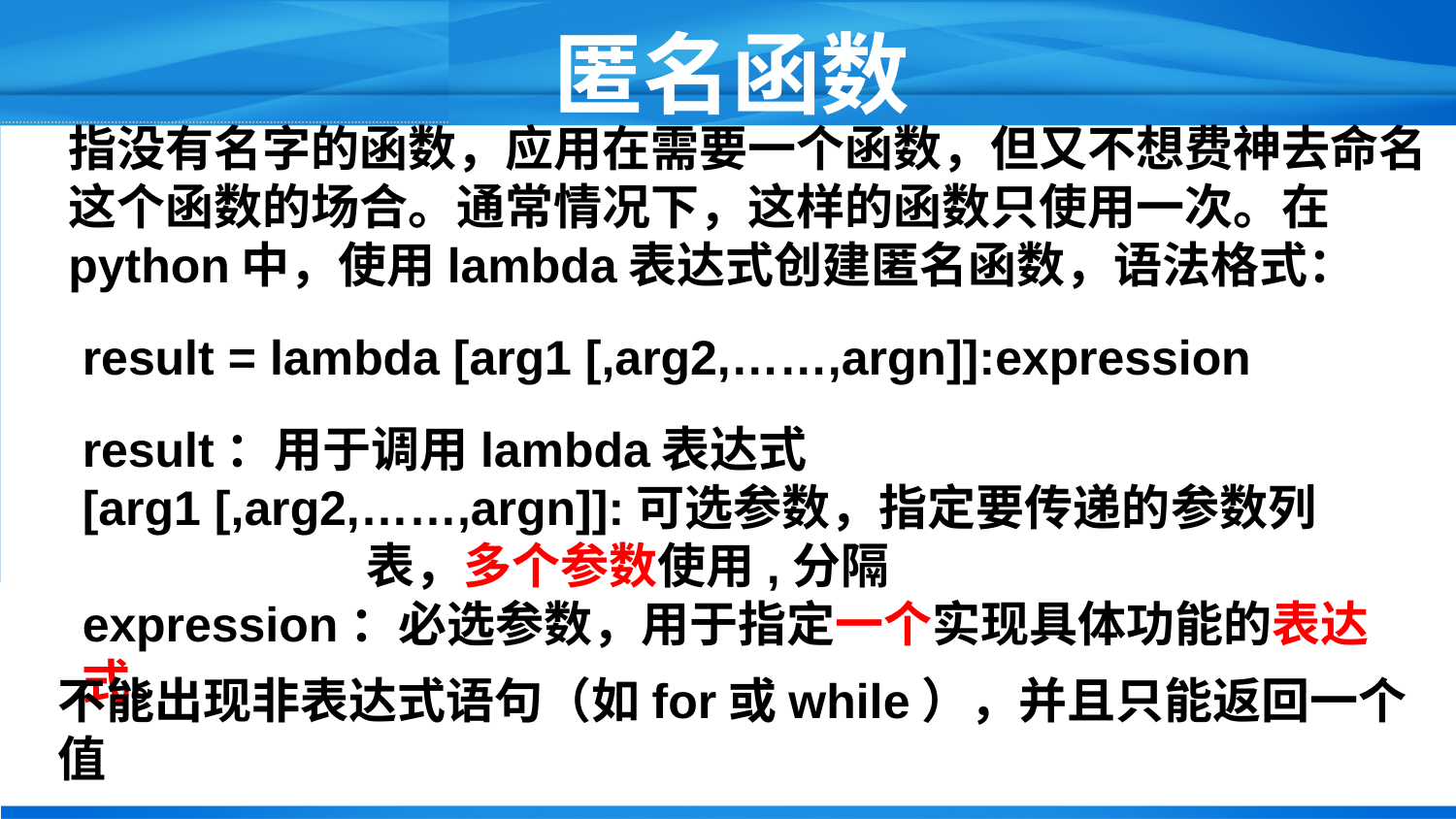

# 匿名函数
指没有名字的函数，应用在需要一个函数，但又不想费神去命名这个函数的场合。通常情况下，这样的函数只使用一次。在python中，使用lambda表达式创建匿名函数，语法格式：
result = lambda [arg1 [,arg2,……,argn]]:expression
result：用于调用lambda表达式
[arg1 [,arg2,……,argn]]:可选参数，指定要传递的参数列
                         表，多个参数使用,分隔
expression：必选参数，用于指定一个实现具体功能的表达式。
不能出现非表达式语句（如for或while），并且只能返回一个值